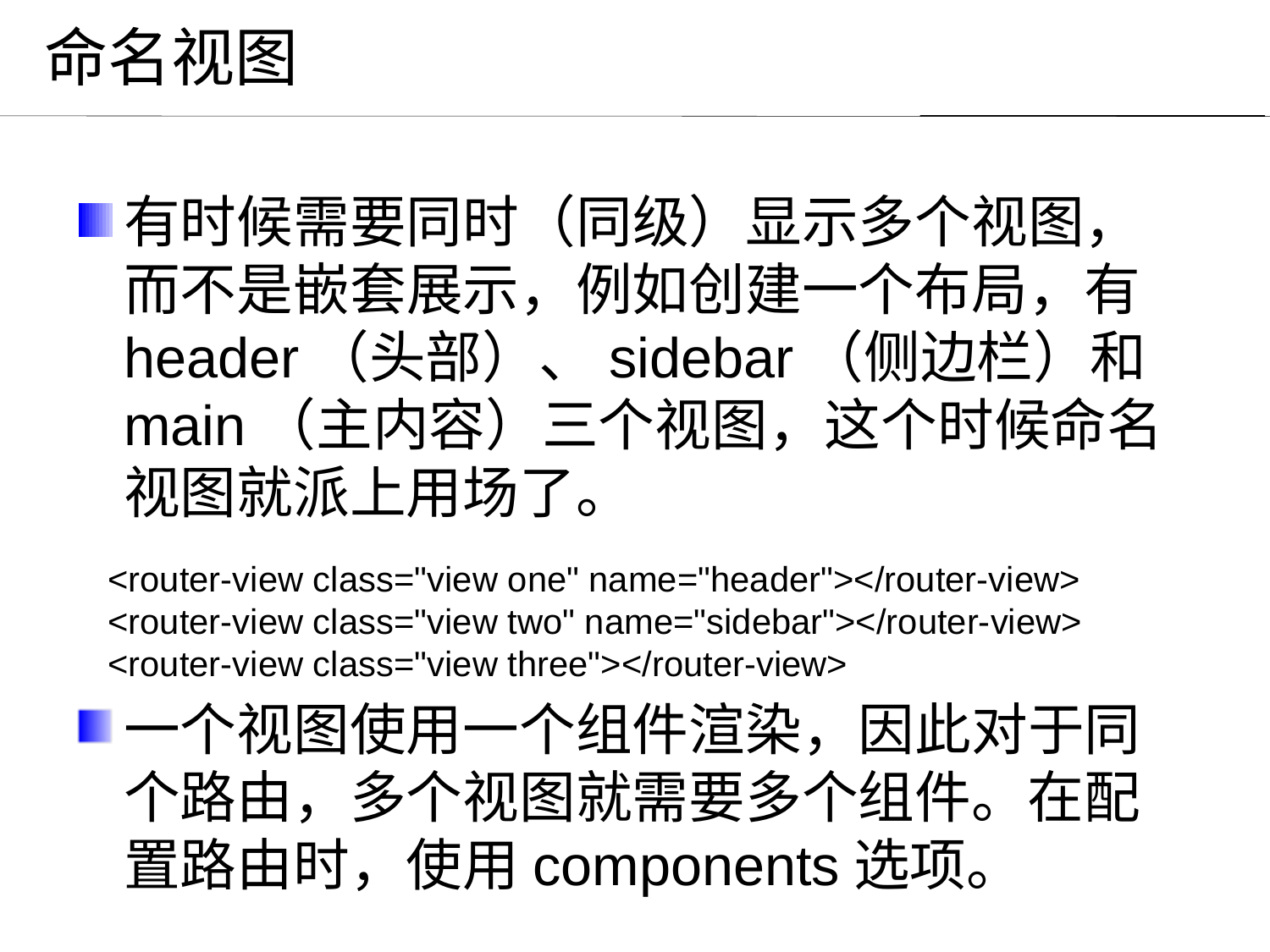

# 命名视图
有时候需要同时（同级）显示多个视图，而不是嵌套展示，例如创建一个布局，有 header（头部）、sidebar（侧边栏）和 main（主内容）三个视图，这个时候命名视图就派上用场了。

一个视图使用一个组件渲染，因此对于同个路由，多个视图就需要多个组件。在配置路由时，使用components选项。
<router-view class="view one" name="header"></router-view>
<router-view class="view two" name="sidebar"></router-view>
<router-view class="view three"></router-view>